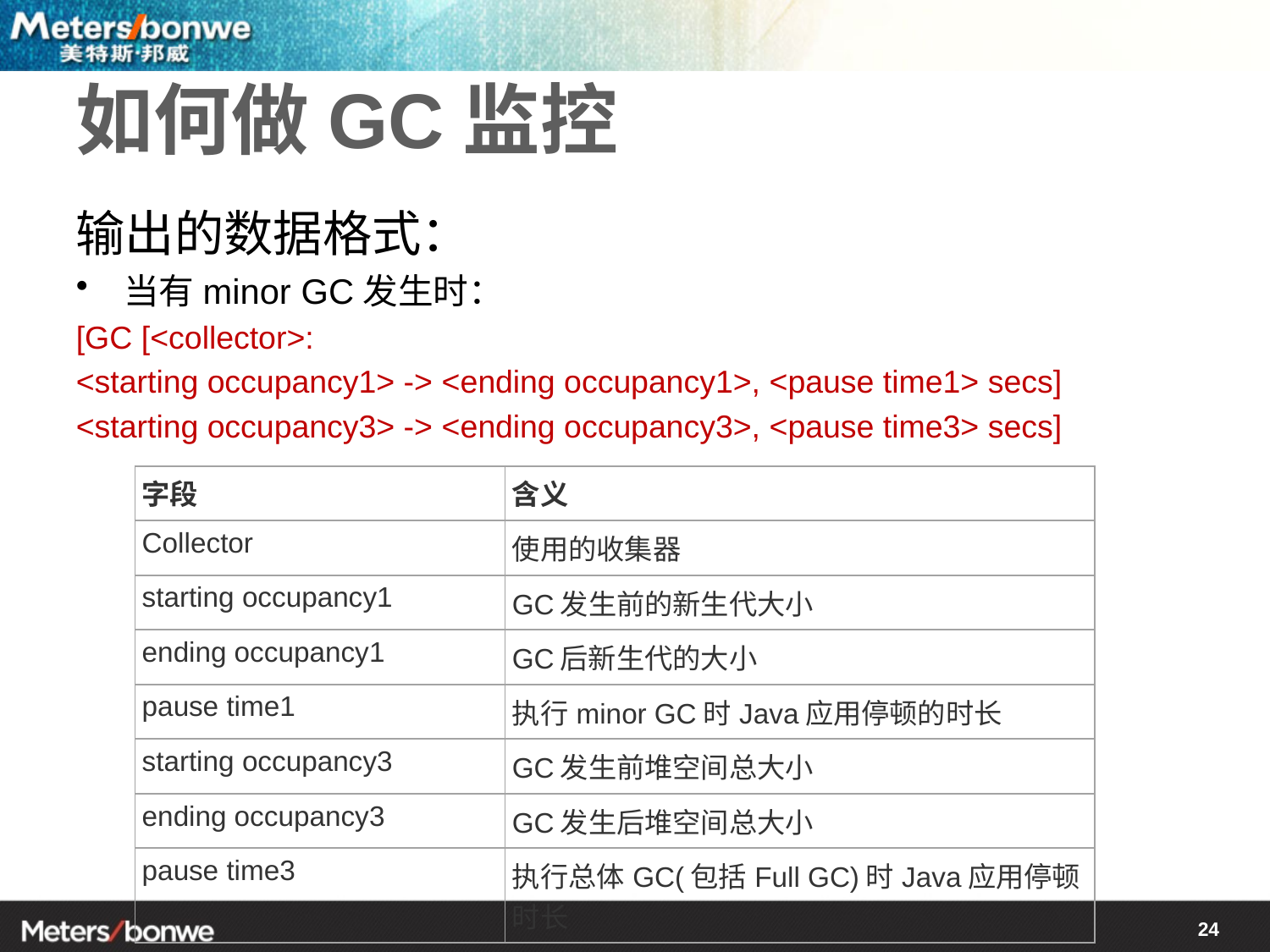

# 如何做GC监控
输出的数据格式：
当有minor GC发生时：
[GC [<collector>:
<starting occupancy1> -> <ending occupancy1>, <pause time1> secs]
<starting occupancy3> -> <ending occupancy3>, <pause time3> secs]

| 字段 | 含义 |
| --- | --- |
| Collector | 使用的收集器 |
| starting occupancy1 | GC发生前的新生代大小 |
| ending occupancy1 | GC后新生代的大小 |
| pause time1 | 执行minor GC时Java应用停顿的时长 |
| starting occupancy3 | GC发生前堆空间总大小 |
| ending occupancy3 | GC发生后堆空间总大小 |
| pause time3 | 执行总体GC(包括Full GC)时Java应用停顿时长 |